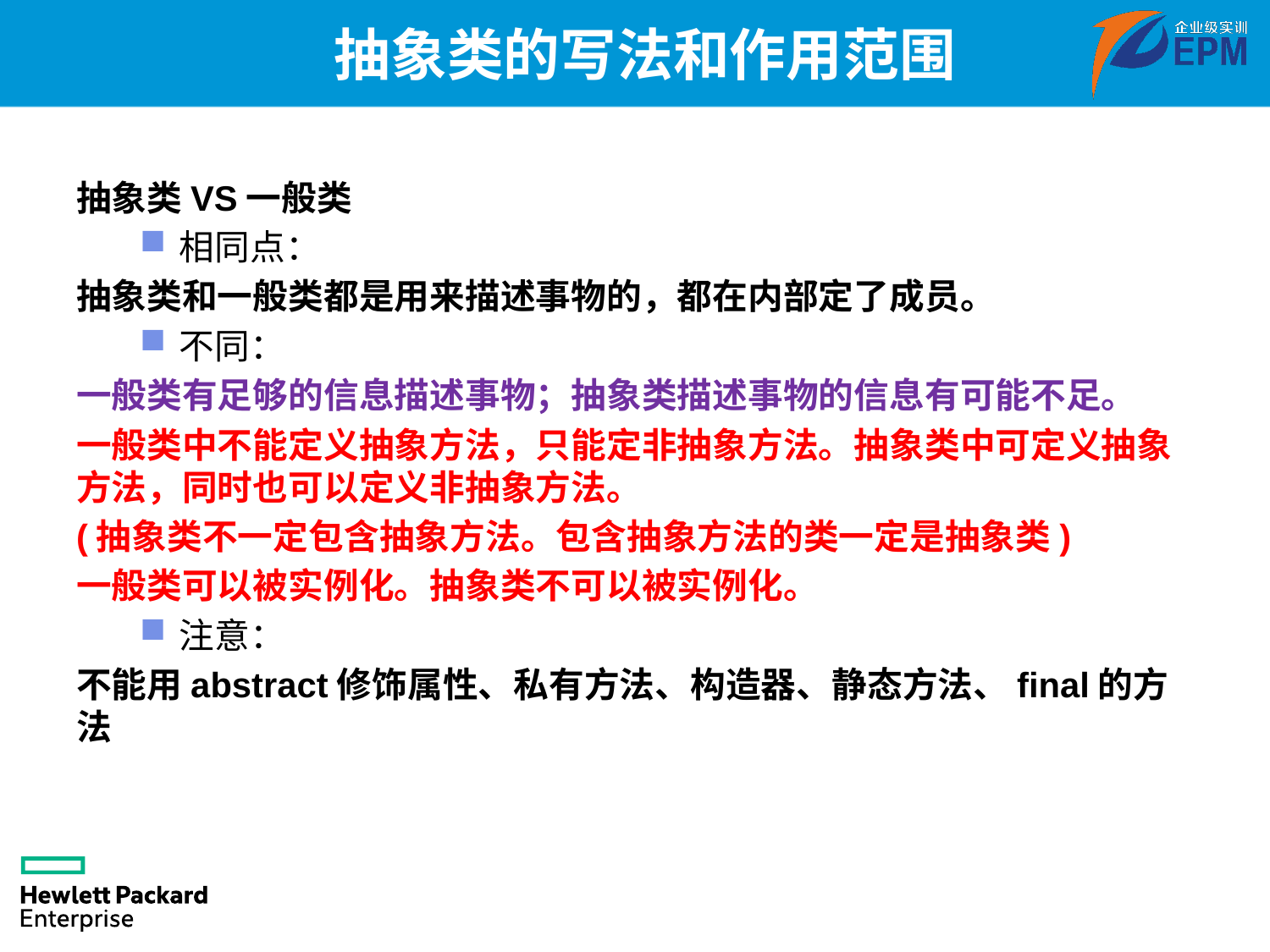

# 抽象类的写法和作用范围
抽象类VS一般类
相同点：
抽象类和一般类都是用来描述事物的，都在内部定了成员。
不同：
一般类有足够的信息描述事物；抽象类描述事物的信息有可能不足。
一般类中不能定义抽象方法，只能定非抽象方法。抽象类中可定义抽象方法，同时也可以定义非抽象方法。
(抽象类不一定包含抽象方法。包含抽象方法的类一定是抽象类)
一般类可以被实例化。抽象类不可以被实例化。
注意：
不能用abstract修饰属性、私有方法、构造器、静态方法、final的方法